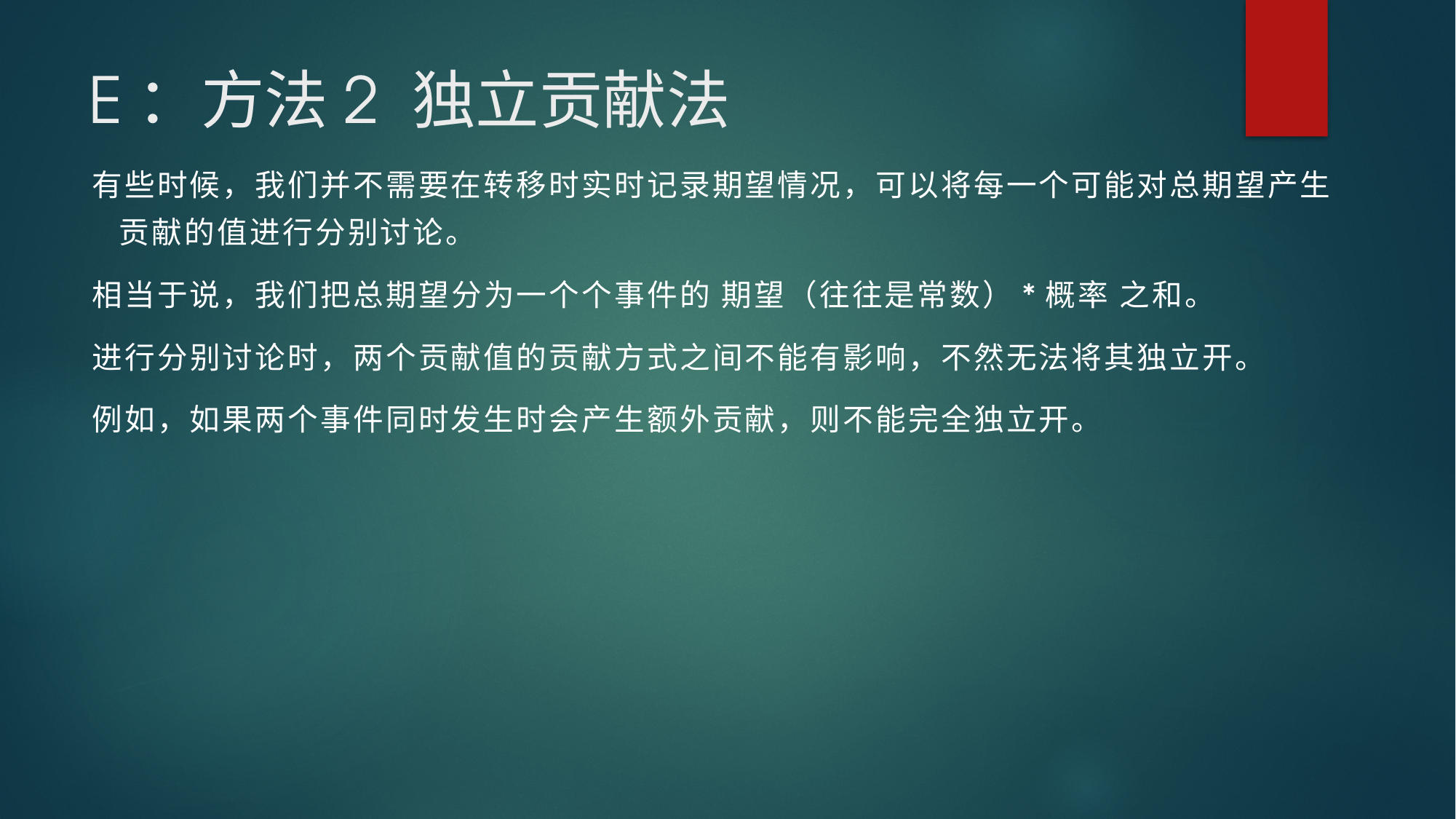

# E：方法2 独立贡献法
有些时候，我们并不需要在转移时实时记录期望情况，可以将每一个可能对总期望产生贡献的值进行分别讨论。
相当于说，我们把总期望分为一个个事件的 期望（往往是常数）*概率 之和。
进行分别讨论时，两个贡献值的贡献方式之间不能有影响，不然无法将其独立开。
例如，如果两个事件同时发生时会产生额外贡献，则不能完全独立开。